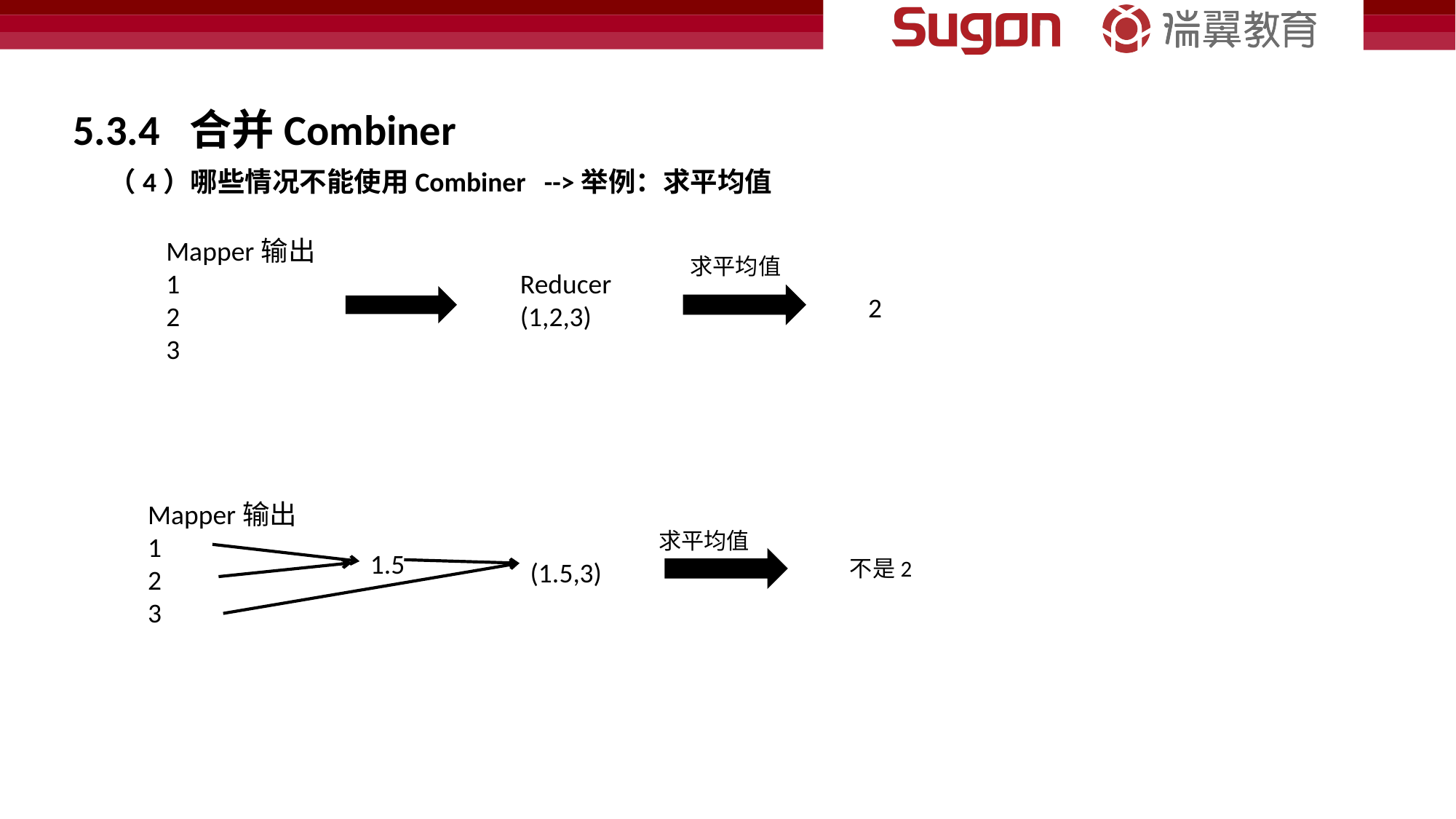

5.3.4  合并Combiner
（4）哪些情况不能使用Combiner   -->举例：求平均值
Mapper输出
1
2
3
求平均值
Reducer
(1,2,3)
2

Mapper输出
1
2
3
求平均值
1.5
不是2
(1.5,3)